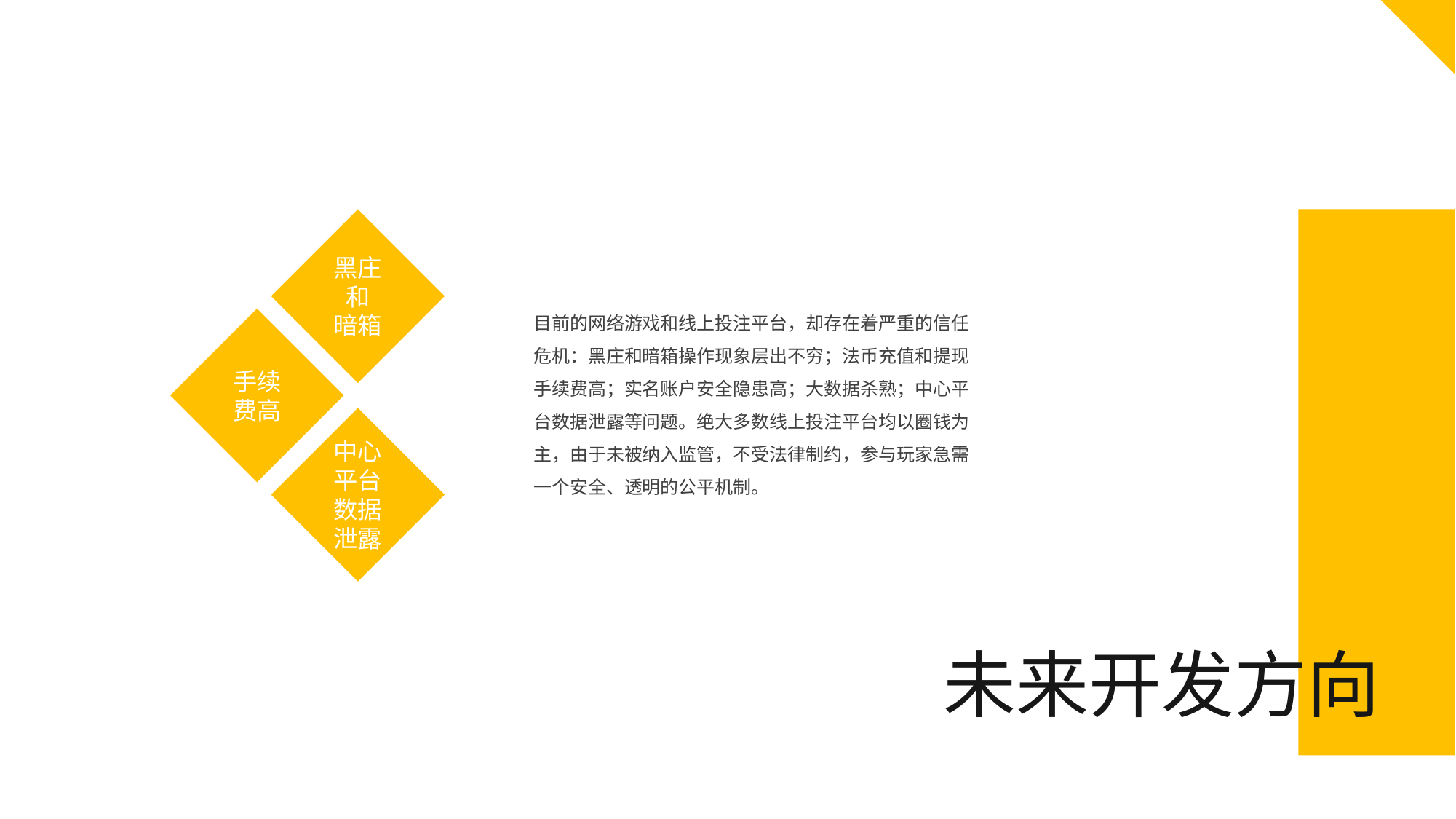

黑庄和
暗箱

目前的网络游戏和线上投注平台，却存在着严重的信任危机：黑庄和暗箱操作现象层出不穷；法币充值和提现手续费高；实名账户安全隐患高；大数据杀熟；中心平台数据泄露等问题。绝大多数线上投注平台均以圈钱为主，由于未被纳入监管，不受法律制约，参与玩家急需一个安全、透明的公平机制。
手续费高
中心平台数据泄露
未来开发方向